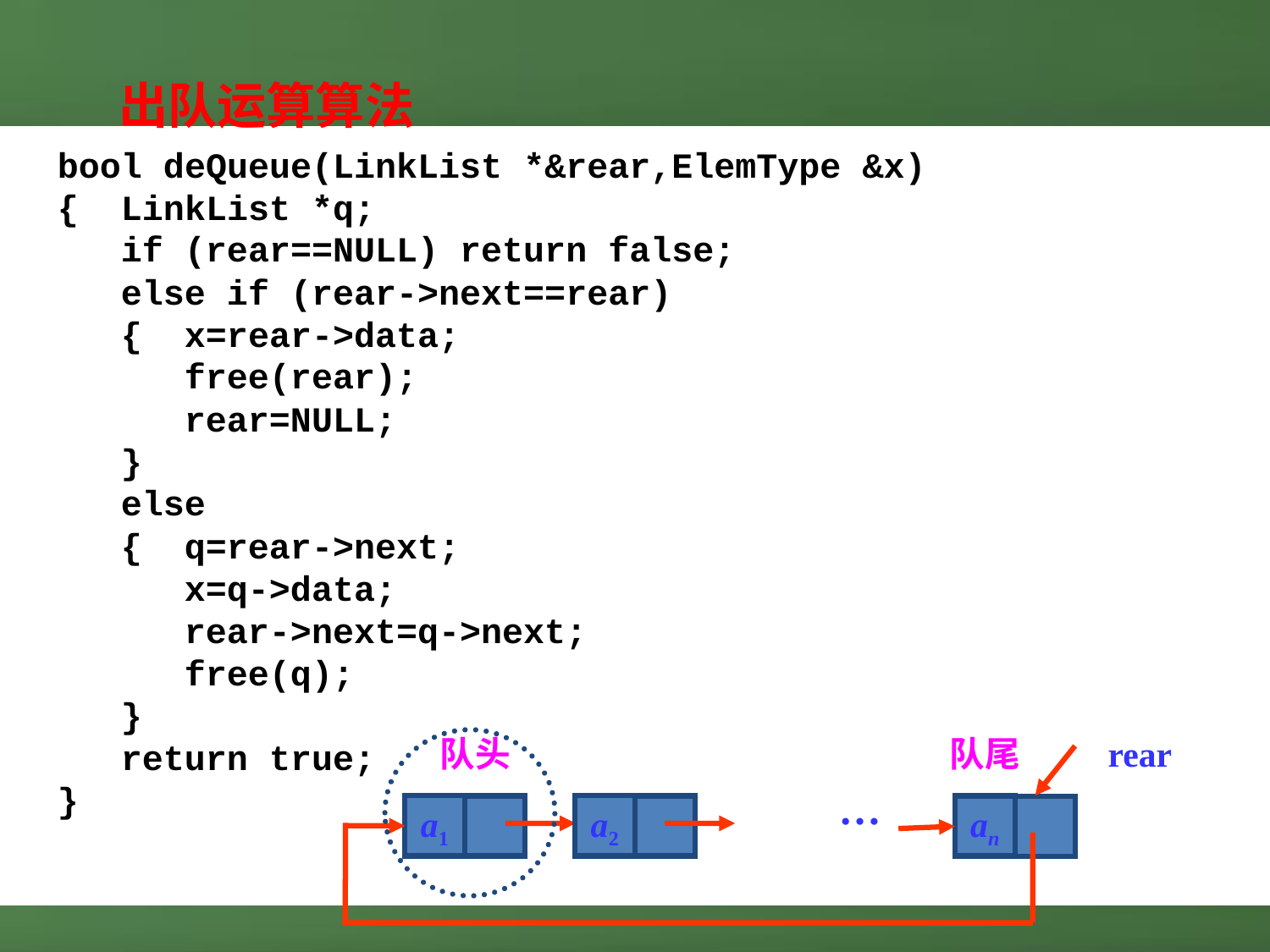

出队运算算法
bool deQueue(LinkList *&rear,ElemType &x)
{  LinkList *q;
   if (rear==NULL) return false;
   else if (rear->next==rear)
   {  x=rear->data;
	free(rear);
	rear=NULL;
   }
   else
   {	q=rear->next;
	x=q->data;
	rear->next=q->next;
	free(q);
   }
   return true;
}
队头
队尾
rear

…
a1
a2

an